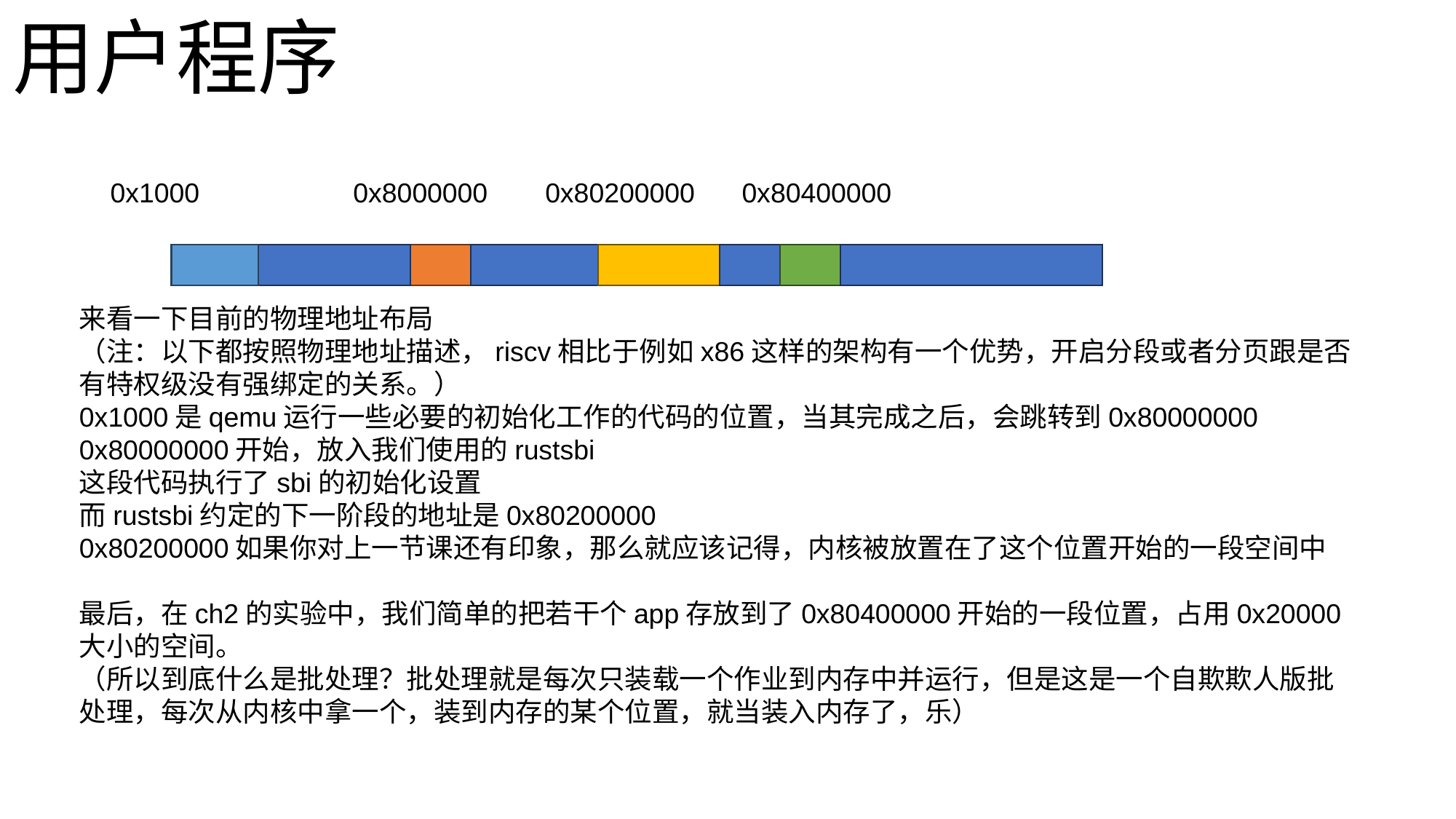

用户程序
0x1000
0x8000000
0x80200000
0x80400000

来看一下目前的物理地址布局
（注：以下都按照物理地址描述，riscv相比于例如x86这样的架构有一个优势，开启分段或者分页跟是否有特权级没有强绑定的关系。）
0x1000是qemu运行一些必要的初始化工作的代码的位置，当其完成之后，会跳转到0x80000000
0x80000000开始，放入我们使用的rustsbi
这段代码执行了sbi的初始化设置
而rustsbi约定的下一阶段的地址是0x80200000
0x80200000如果你对上一节课还有印象，那么就应该记得，内核被放置在了这个位置开始的一段空间中

最后，在ch2的实验中，我们简单的把若干个app存放到了0x80400000开始的一段位置，占用0x20000大小的空间。
（所以到底什么是批处理？批处理就是每次只装载一个作业到内存中并运行，但是这是一个自欺欺人版批处理，每次从内核中拿一个，装到内存的某个位置，就当装入内存了，乐）